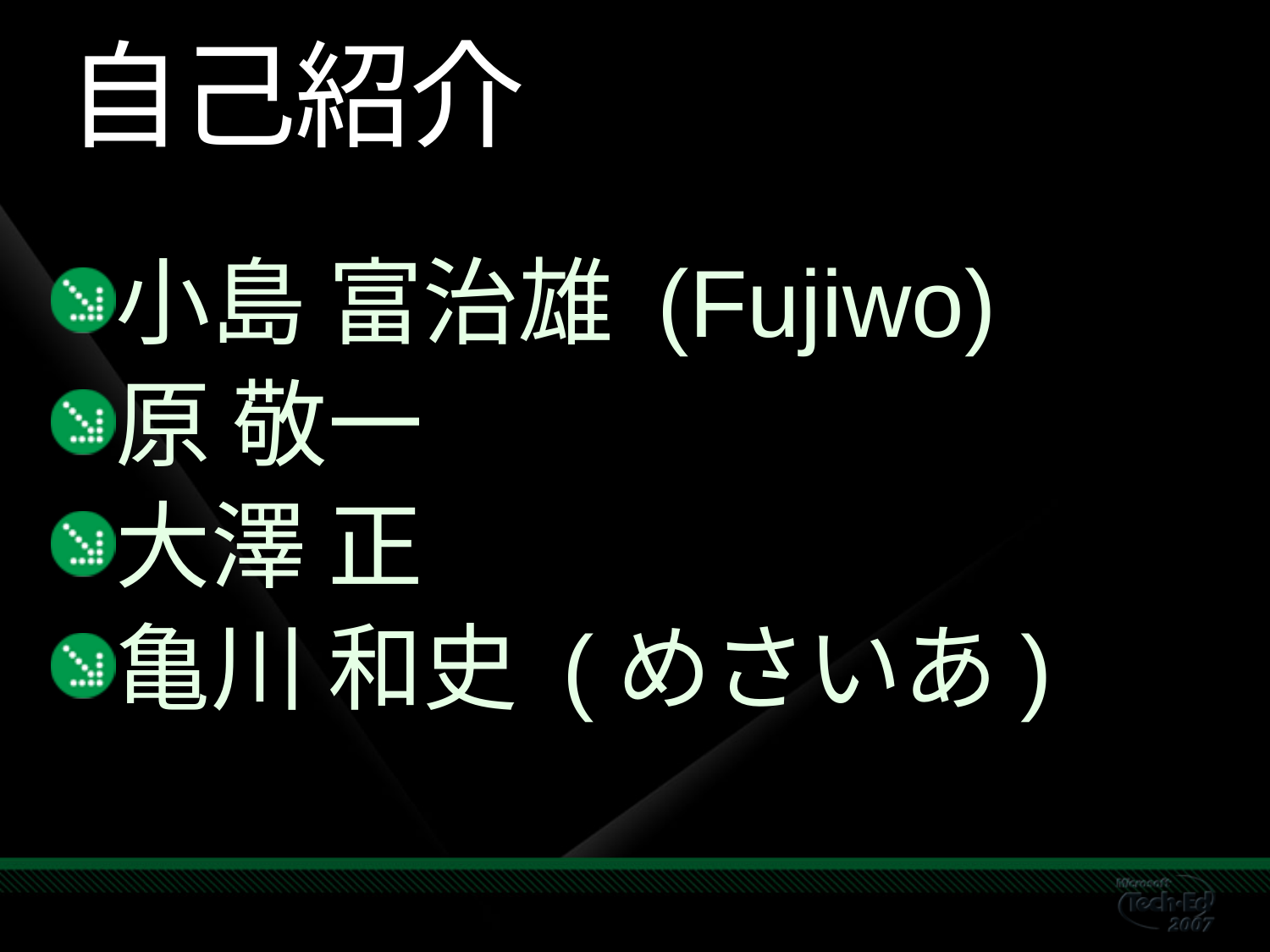

# 自己紹介
小島 富治雄 (Fujiwo)
原 敬一
大澤 正
亀川 和史 (めさいあ)